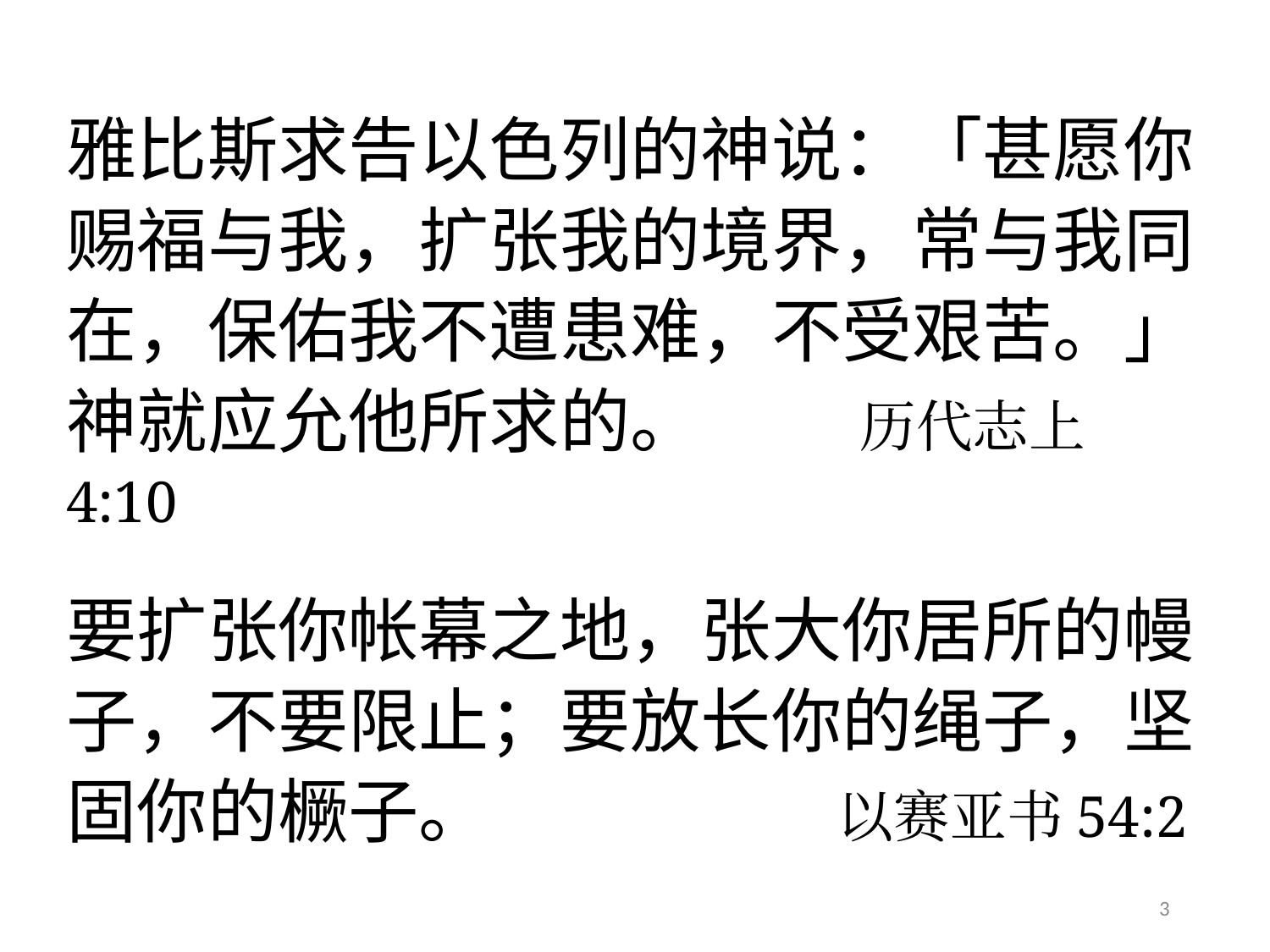

雅比斯求告以色列的神说：「甚愿你赐福与我，扩张我的境界，常与我同在，保佑我不遭患难，不受艰苦。」神就应允他所求的。          历代志上4:10

要扩张你帐幕之地，张大你居所的幔子，不要限止；要放长你的绳子，坚固你的橛子。                      以赛亚书54:2
3